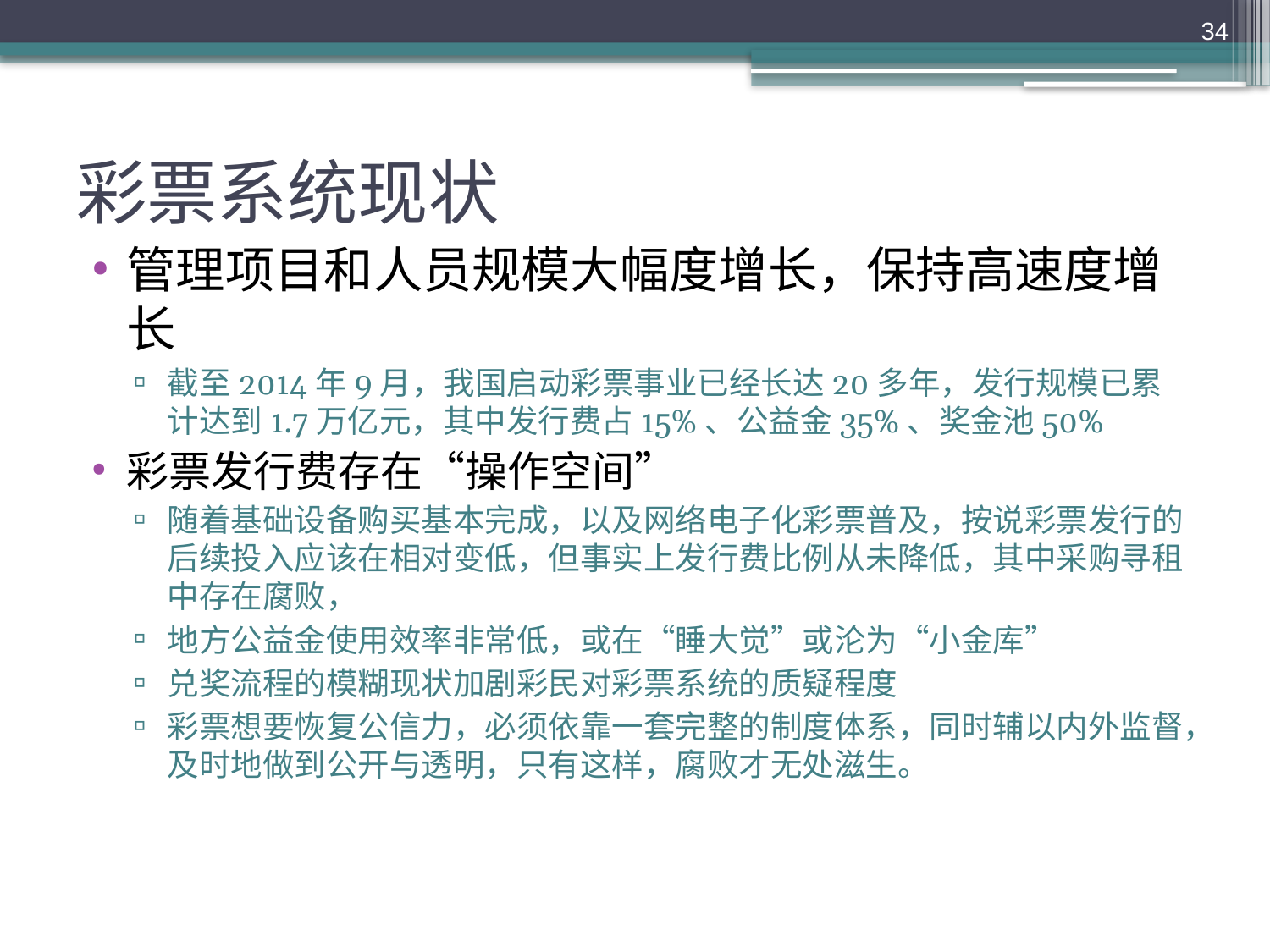

34

# 彩票系统现状
管理项目和人员规模大幅度增长，保持高速度增长
截至2014年9月，我国启动彩票事业已经长达20多年，发行规模已累计达到1.7万亿元，其中发行费占15%、公益金35%、奖金池50%
彩票发行费存在“操作空间”
随着基础设备购买基本完成，以及网络电子化彩票普及，按说彩票发行的后续投入应该在相对变低，但事实上发行费比例从未降低，其中采购寻租中存在腐败，
地方公益金使用效率非常低，或在“睡大觉”或沦为“小金库”
兑奖流程的模糊现状加剧彩民对彩票系统的质疑程度
彩票想要恢复公信力，必须依靠一套完整的制度体系，同时辅以内外监督，及时地做到公开与透明，只有这样，腐败才无处滋生。